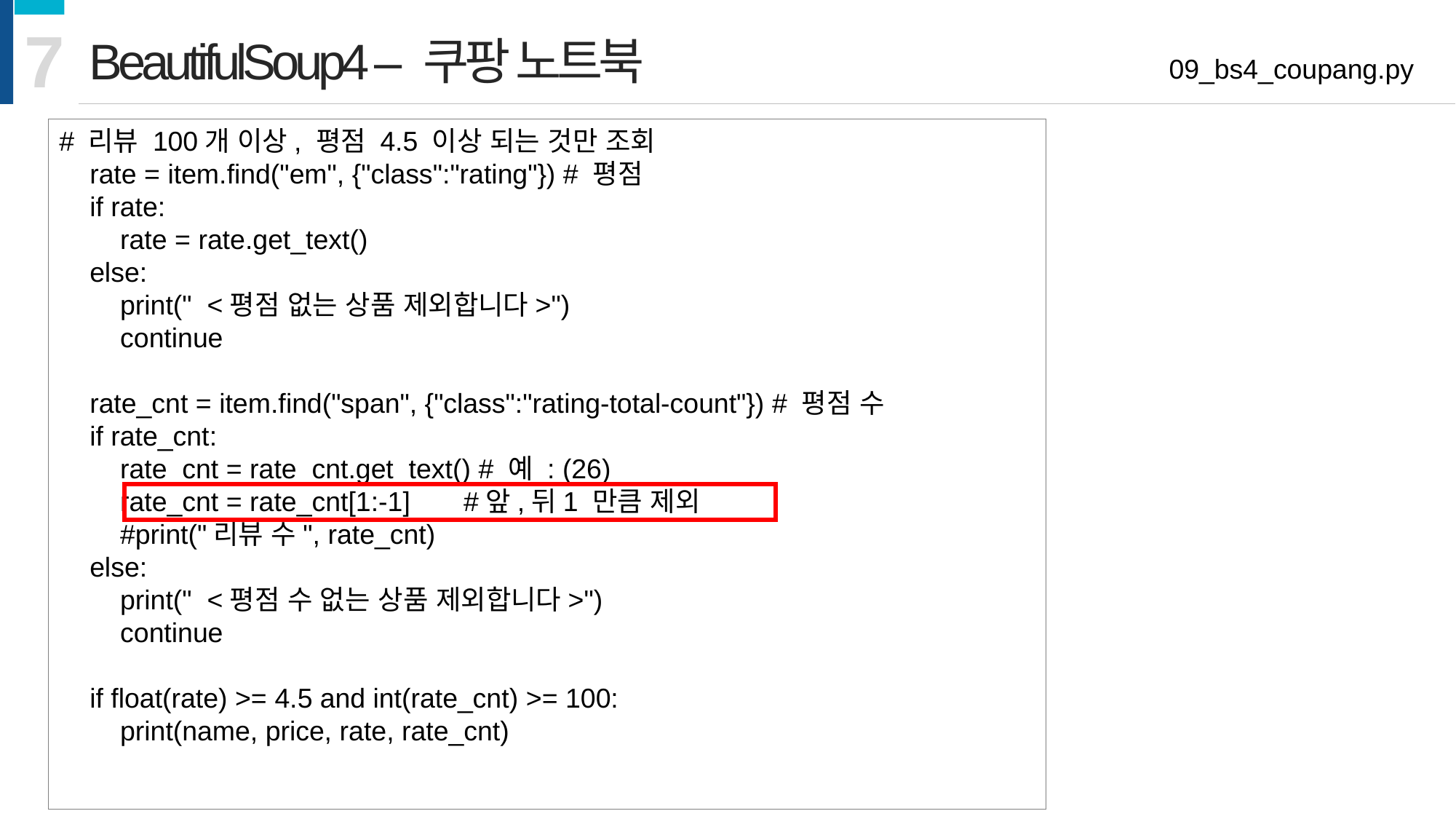

7
BeautifulSoup4 – 쿠팡 노트북
09_bs4_coupang.py
# 리뷰 100개 이상, 평점 4.5 이상 되는 것만 조회
    rate = item.find("em", {"class":"rating"}) # 평점
    if rate:
        rate = rate.get_text()
    else:
        print("  <평점 없는 상품 제외합니다>")
        continue

    rate_cnt = item.find("span", {"class":"rating-total-count"}) # 평점 수
    if rate_cnt:
        rate_cnt = rate_cnt.get_text() # 예 : (26)
        rate_cnt = rate_cnt[1:-1]       #앞,뒤1 만큼 제외
        #print("리뷰 수", rate_cnt)
    else:
        print("  <평점 수 없는 상품 제외합니다>")
        continue

    if float(rate) >= 4.5 and int(rate_cnt) >= 100:
        print(name, price, rate, rate_cnt)